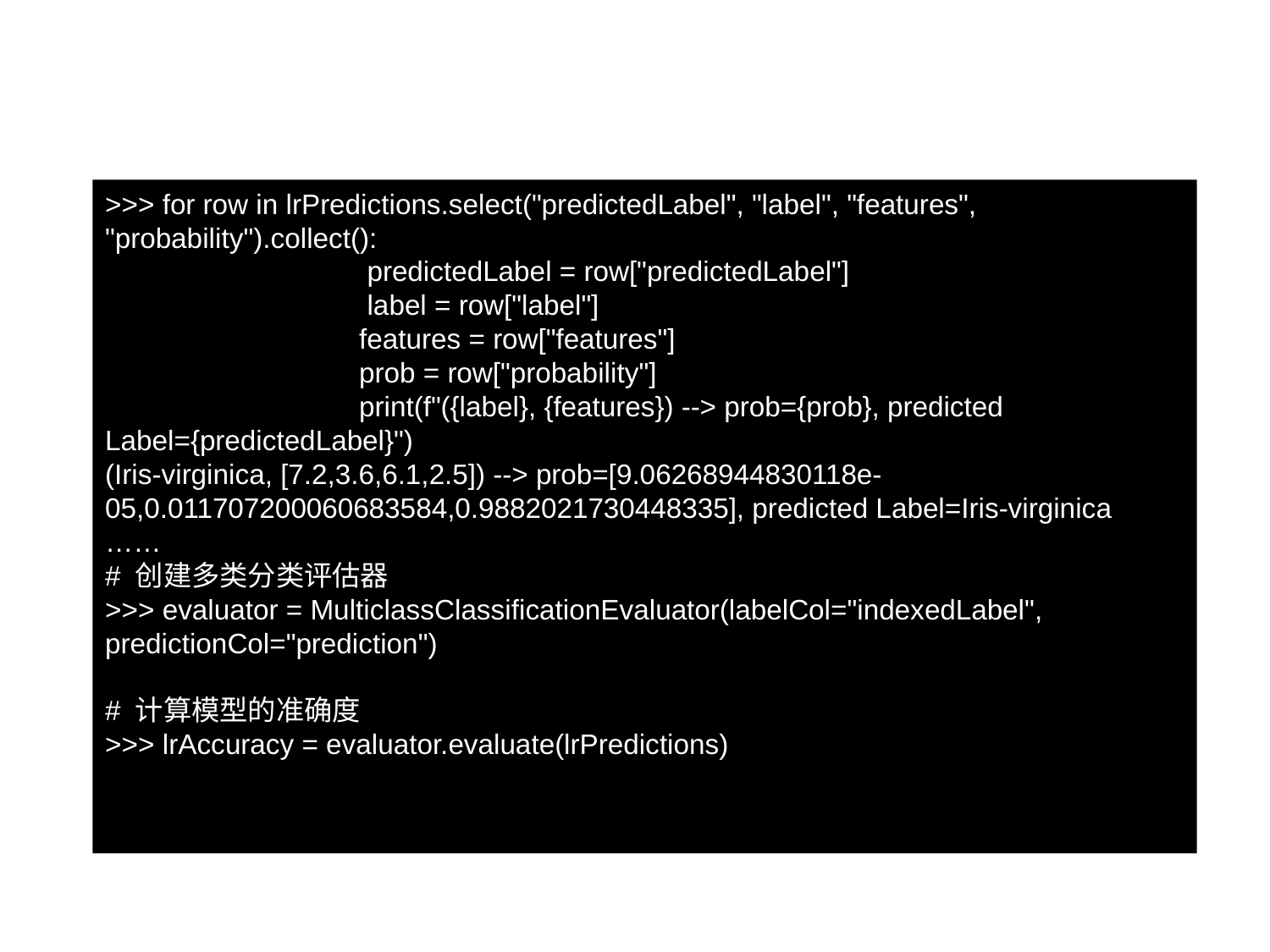

9.11.2 用交叉验证选择模型
>>> for row in lrPredictions.select("predictedLabel", "label", "features", "probability").collect():
   		 predictedLabel = row["predictedLabel"]
   		 label = row["label"]
    		features = row["features"]
    		prob = row["probability"]
   		print(f"({label}, {features}) --> prob={prob}, predicted Label={predictedLabel}")
(Iris-virginica, [7.2,3.6,6.1,2.5]) --> prob=[9.06268944830118e-05,0.011707200060683584,0.9882021730448335], predicted Label=Iris-virginica
……
# 创建多类分类评估器
>>> evaluator = MulticlassClassificationEvaluator(labelCol="indexedLabel", predictionCol="prediction")

# 计算模型的准确度
>>> lrAccuracy = evaluator.evaluate(lrPredictions)